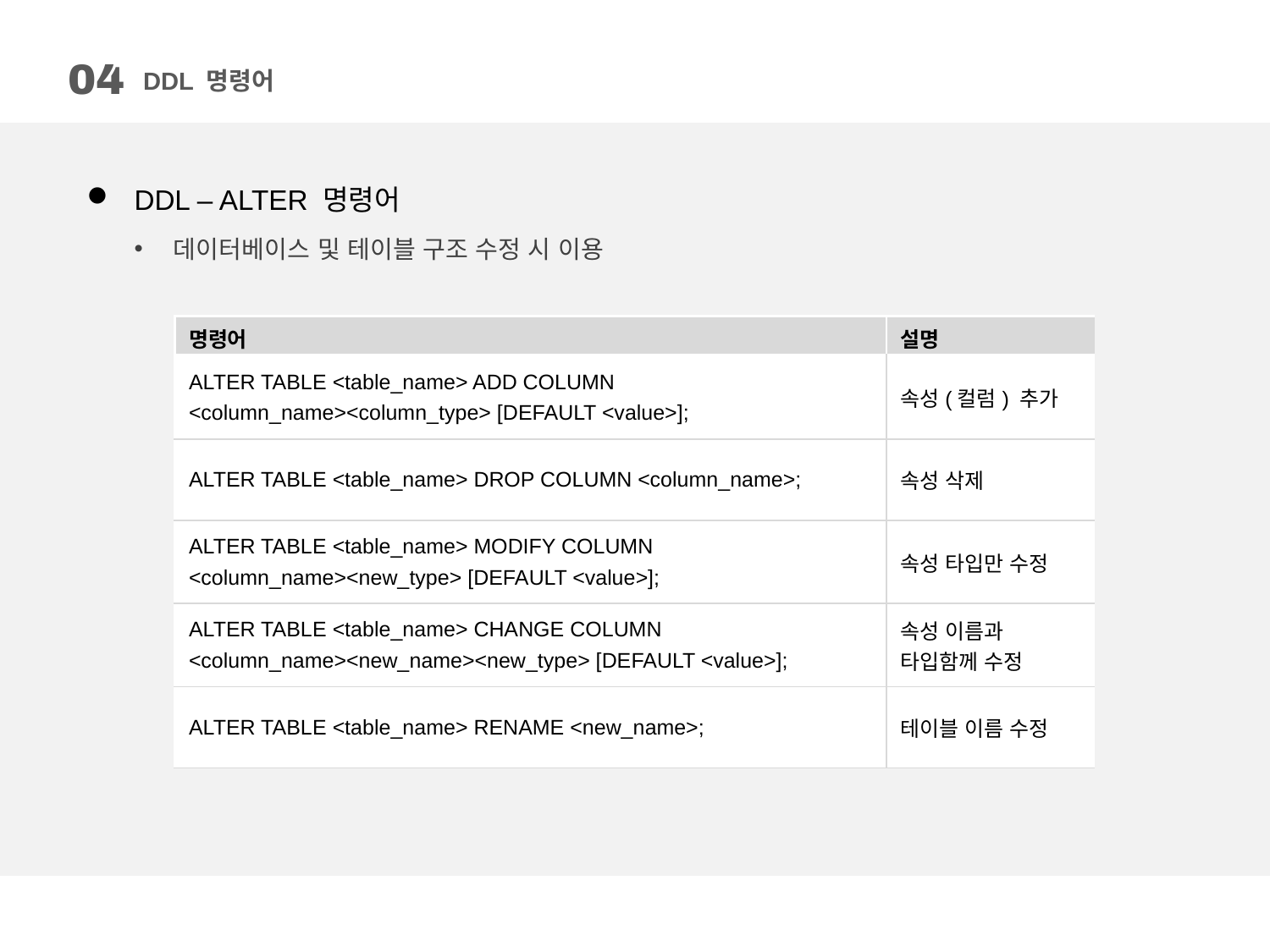

04
DDL 명령어
DDL – ALTER 명령어
데이터베이스 및 테이블 구조 수정 시 이용
| 명령어 | 설명 |
| --- | --- |
| ALTER TABLE <table\_name> ADD COLUMN <column\_name><column\_type> [DEFAULT <value>]; | 속성(컬럼) 추가 |
| ALTER TABLE <table\_name> DROP COLUMN <column\_name>; | 속성 삭제 |
| ALTER TABLE <table\_name> MODIFY COLUMN <column\_name><new\_type> [DEFAULT <value>]; | 속성 타입만 수정 |
| ALTER TABLE <table\_name> CHANGE COLUMN <column\_name><new\_name><new\_type> [DEFAULT <value>]; | 속성 이름과 타입함께 수정 |
| ALTER TABLE <table\_name> RENAME <new\_name>; | 테이블 이름 수정 |